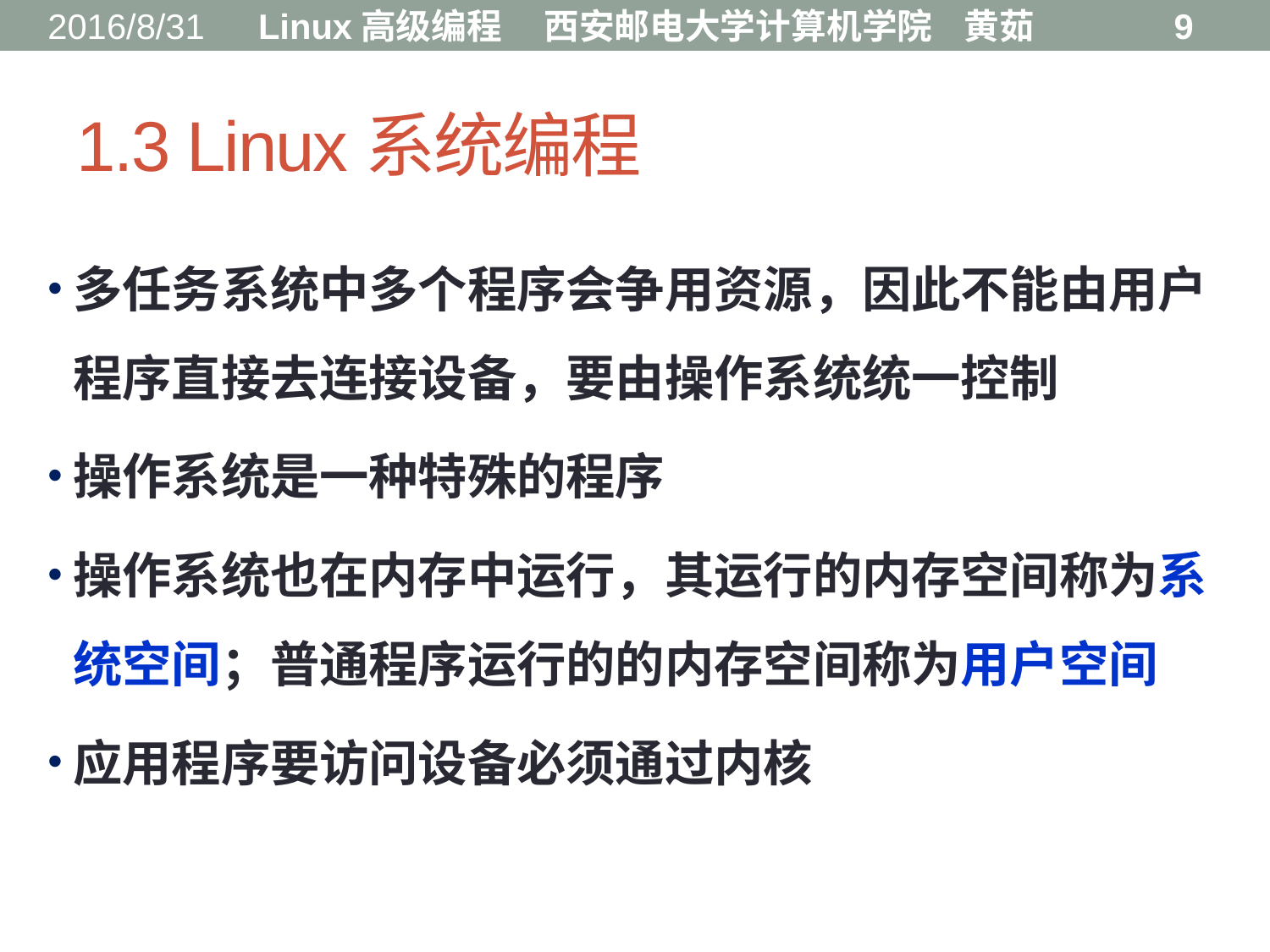

2016/8/31
Linux高级编程    西安邮电大学计算机学院   黄茹
9
# 1.3 Linux系统编程
多任务系统中多个程序会争用资源，因此不能由用户程序直接去连接设备，要由操作系统统一控制
操作系统是一种特殊的程序
操作系统也在内存中运行，其运行的内存空间称为系统空间；普通程序运行的的内存空间称为用户空间
应用程序要访问设备必须通过内核